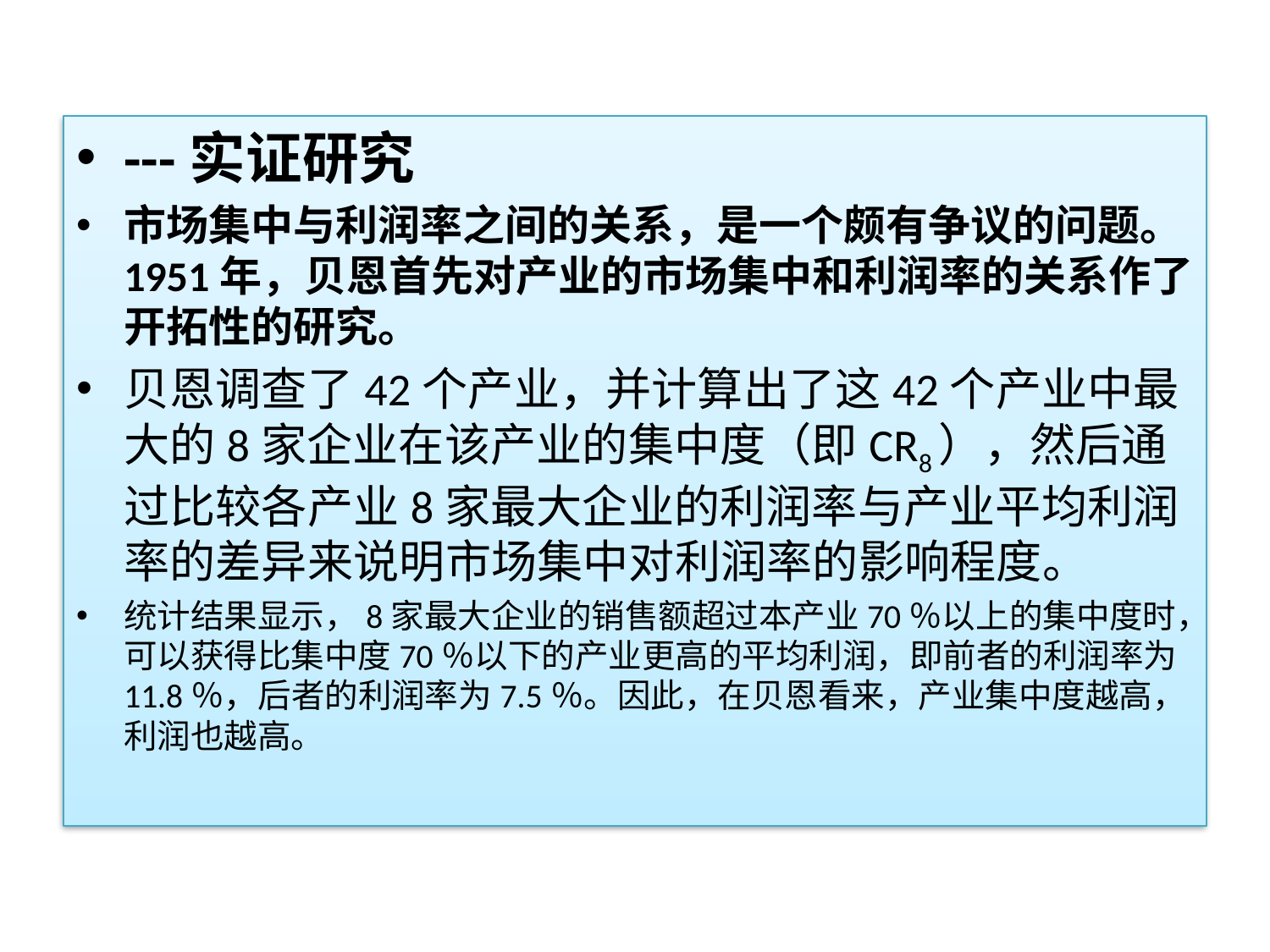

#
---实证研究
市场集中与利润率之间的关系，是一个颇有争议的问题。1951年，贝恩首先对产业的市场集中和利润率的关系作了开拓性的研究。
贝恩调查了42个产业，并计算出了这42个产业中最大的8家企业在该产业的集中度（即CR8），然后通过比较各产业8家最大企业的利润率与产业平均利润率的差异来说明市场集中对利润率的影响程度。
统计结果显示，8家最大企业的销售额超过本产业70％以上的集中度时，可以获得比集中度70％以下的产业更高的平均利润，即前者的利润率为11.8％，后者的利润率为7.5％。因此，在贝恩看来，产业集中度越高，利润也越高。